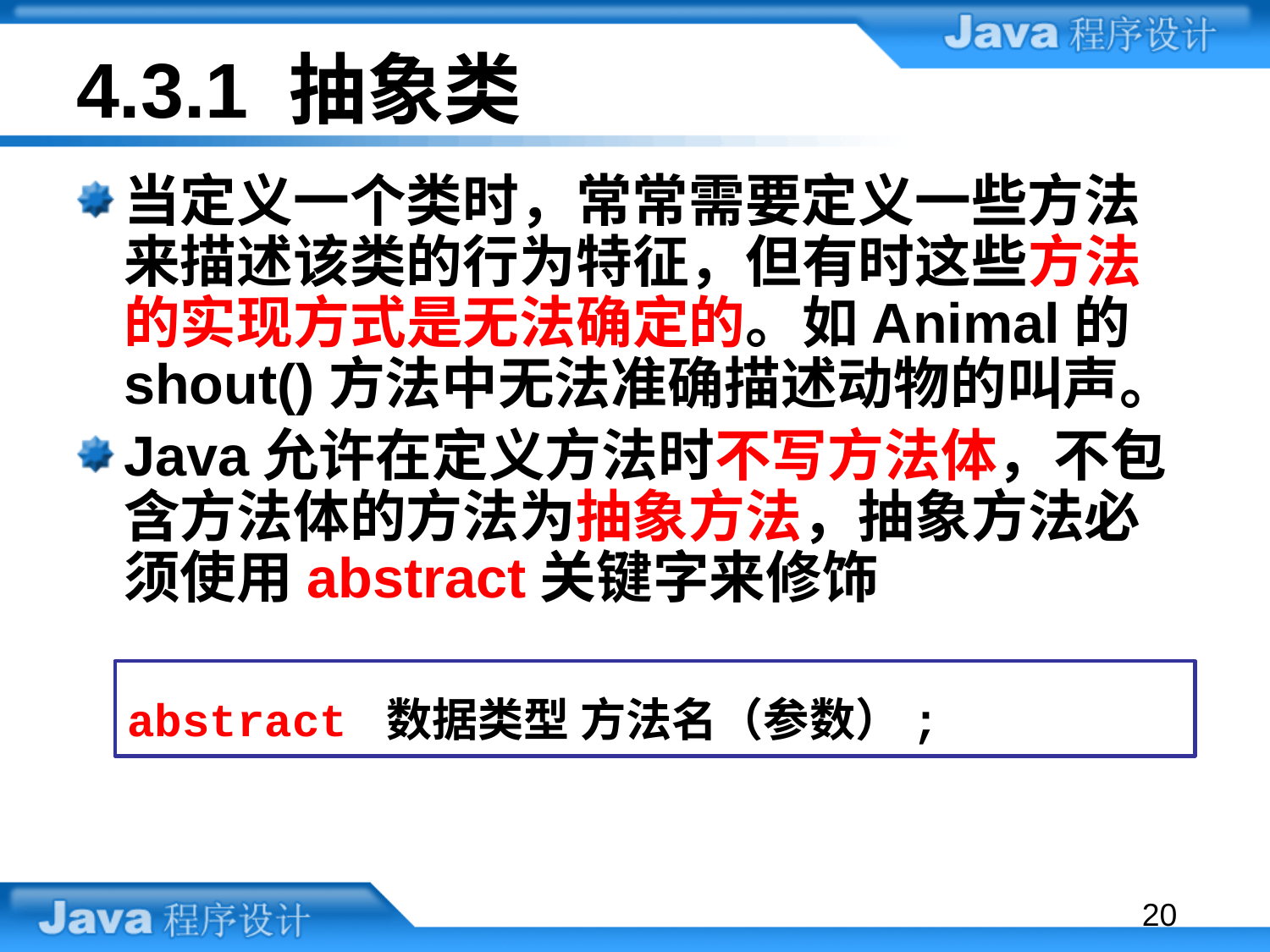

# 4.3.1 抽象类
当定义一个类时，常常需要定义一些方法来描述该类的行为特征，但有时这些方法的实现方式是无法确定的。如Animal的shout()方法中无法准确描述动物的叫声。
Java允许在定义方法时不写方法体，不包含方法体的方法为抽象方法，抽象方法必须使用abstract关键字来修饰
abstract 数据类型 方法名（参数）;